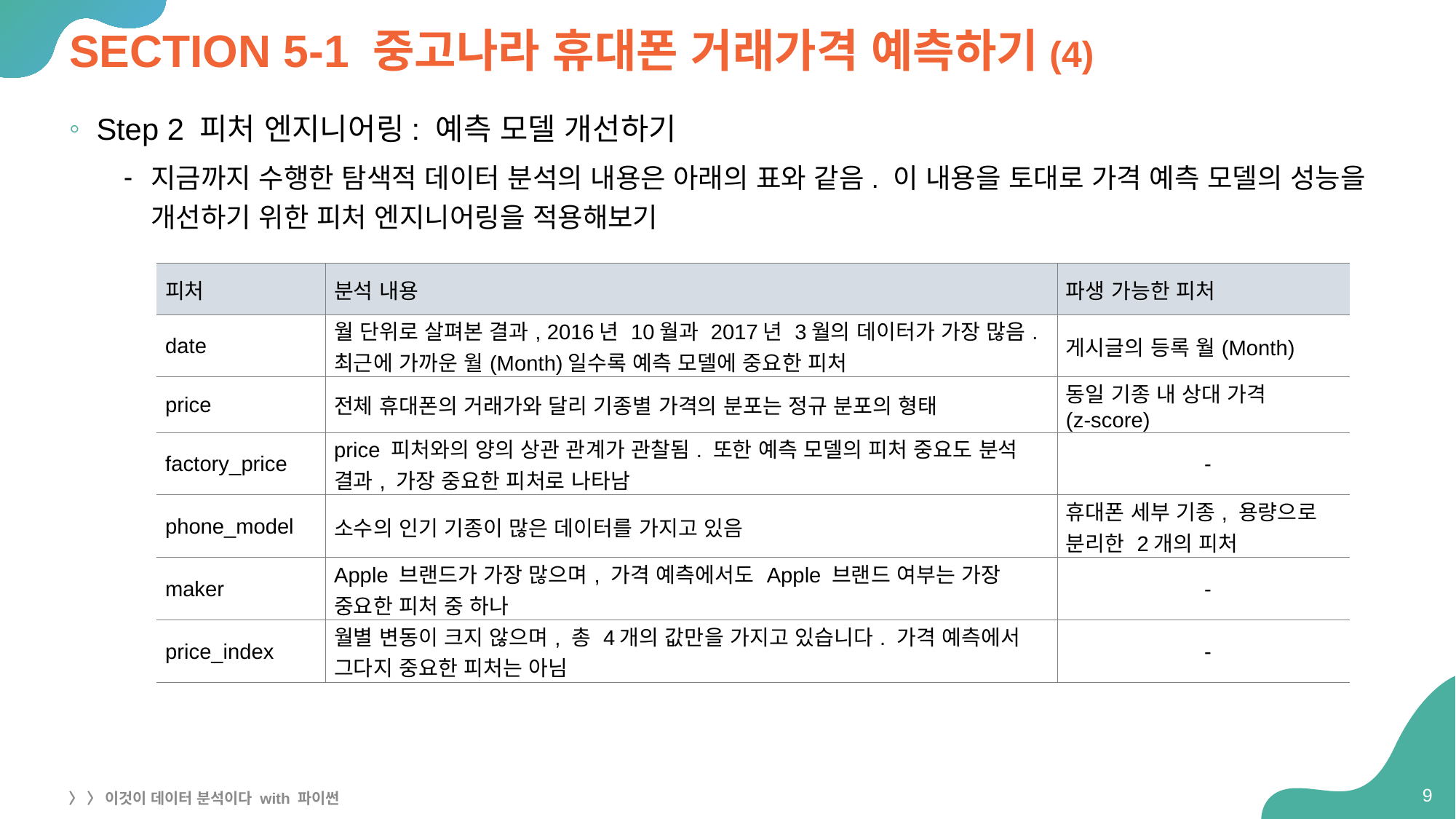

# SECTION 5-1 중고나라 휴대폰 거래가격 예측하기(4)
Step 2 피처 엔지니어링: 예측 모델 개선하기
지금까지 수행한 탐색적 데이터 분석의 내용은 아래의 표와 같음. 이 내용을 토대로 가격 예측 모델의 성능을 개선하기 위한 피처 엔지니어링을 적용해보기

| 피처 | 분석 내용 | 파생 가능한 피처 |
| --- | --- | --- |
| date | 월 단위로 살펴본 결과, 2016년 10월과 2017년 3월의 데이터가 가장 많음. 최근에 가까운 월(Month)일수록 예측 모델에 중요한 피처 | 게시글의 등록 월(Month) |
| price | 전체 휴대폰의 거래가와 달리 기종별 가격의 분포는 정규 분포의 형태 | 동일 기종 내 상대 가격 (z-score) |
| factory\_price | price 피처와의 양의 상관 관계가 관찰됨. 또한 예측 모델의 피처 중요도 분석 결과, 가장 중요한 피처로 나타남 | - |
| phone\_model | 소수의 인기 기종이 많은 데이터를 가지고 있음 | 휴대폰 세부 기종, 용량으로 분리한 2개의 피처 |
| maker | Apple 브랜드가 가장 많으며, 가격 예측에서도 Apple 브랜드 여부는 가장 중요한 피처 중 하나 | - |
| price\_index | 월별 변동이 크지 않으며, 총 4개의 값만을 가지고 있습니다. 가격 예측에서 그다지 중요한 피처는 아님 | - |
9
〉 〉 이것이 데이터 분석이다 with 파이썬